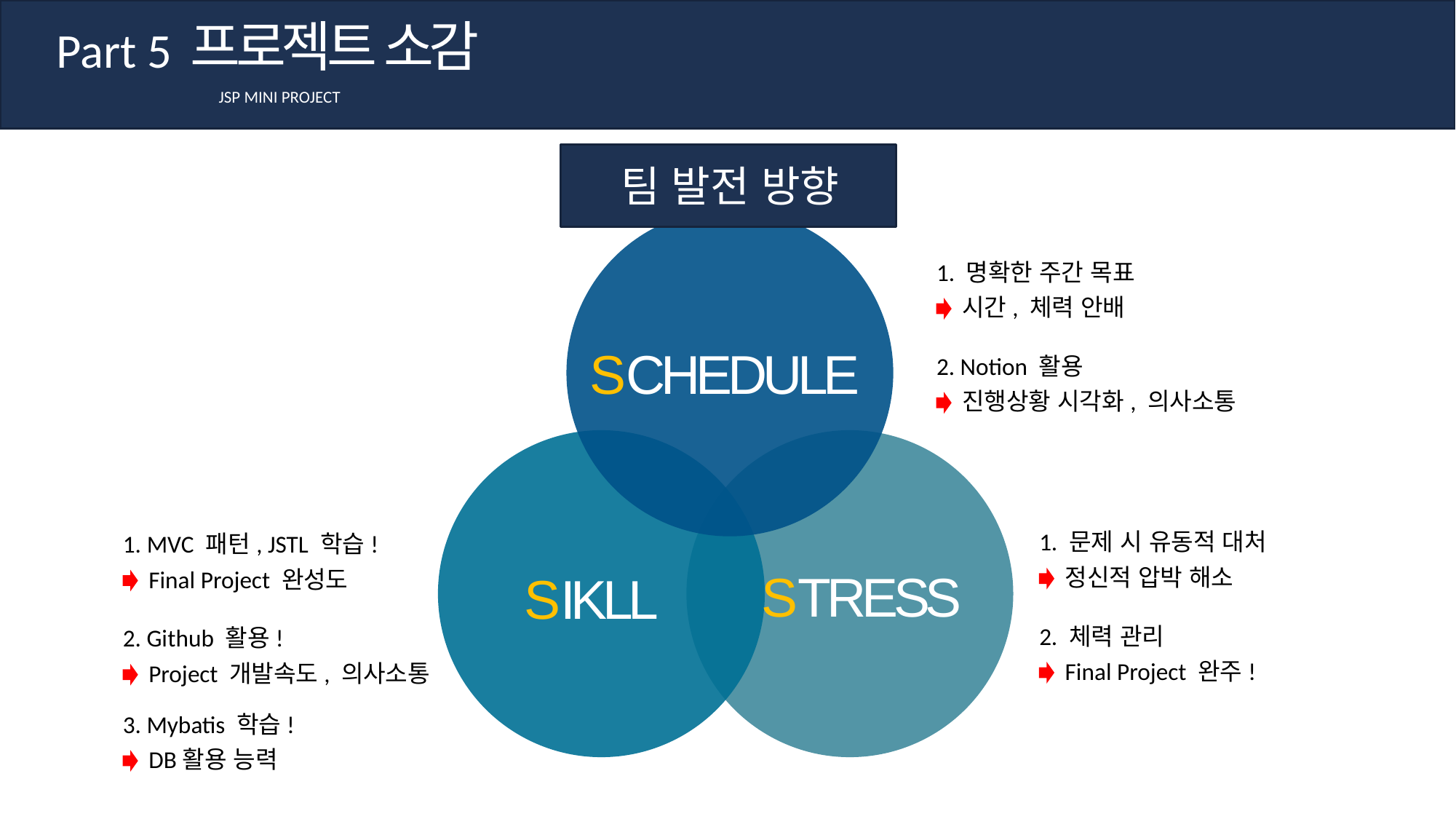

프로젝트 소감
Part 5
JSP MINI PROJECT

팀 발전 방향

1. 명확한 주간 목표
시간, 체력 안배

SCHEDULE
2. Notion 활용
진행상황 시각화, 의사소통

1. 문제 시 유동적 대처
1. MVC 패턴, JSTL 학습!
정신적 압박 해소
STRESS
Final Project 완성도
SIKLL

2. 체력 관리
2. Github 활용!
Final Project 완주!
Project 개발속도, 의사소통

3. Mybatis 학습!
DB활용 능력